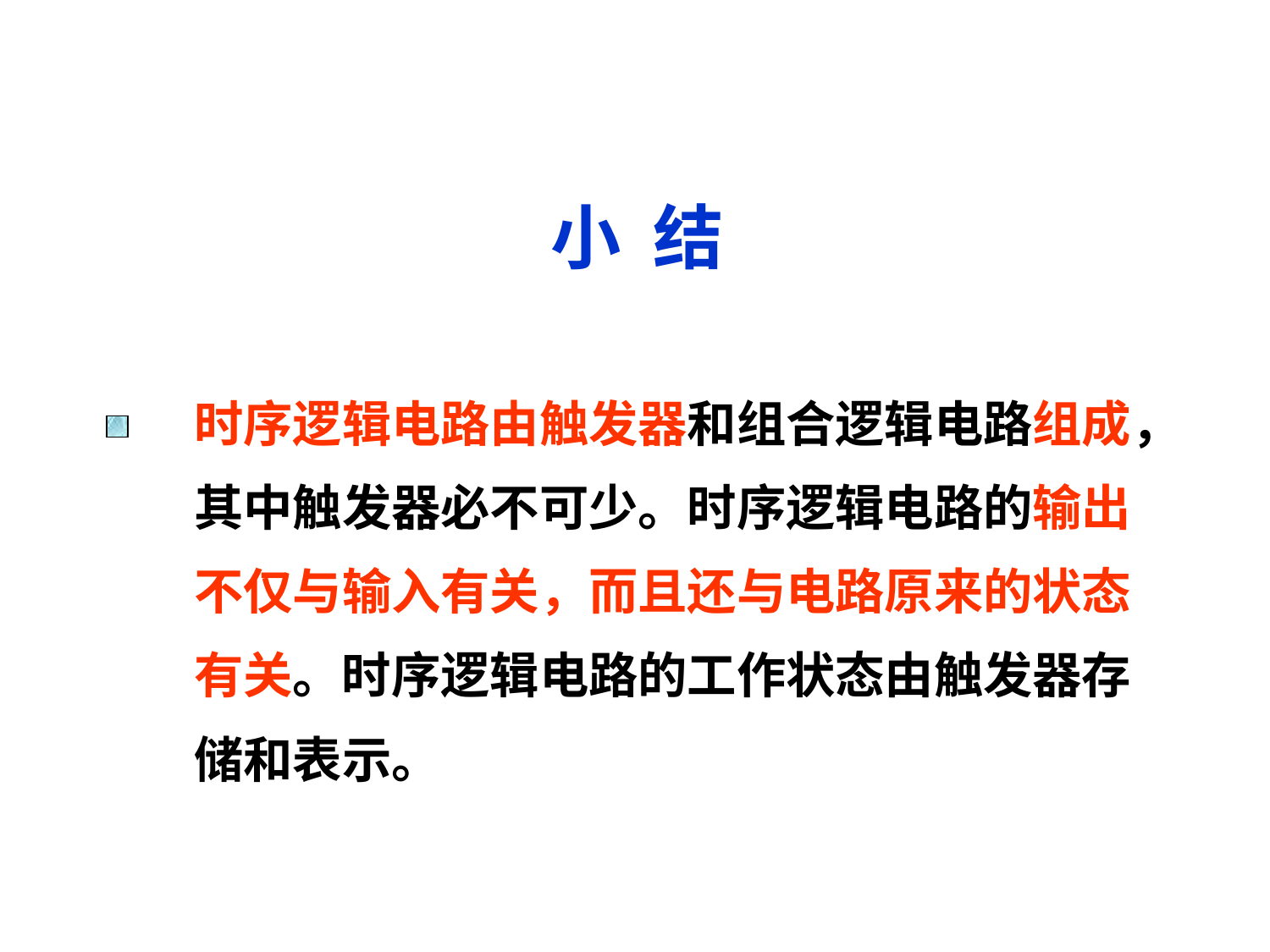

小  结
时序逻辑电路由触发器和组合逻辑电路组成，
其中触发器必不可少。时序逻辑电路的输出
不仅与输入有关，而且还与电路原来的状态
有关。时序逻辑电路的工作状态由触发器存
储和表示。